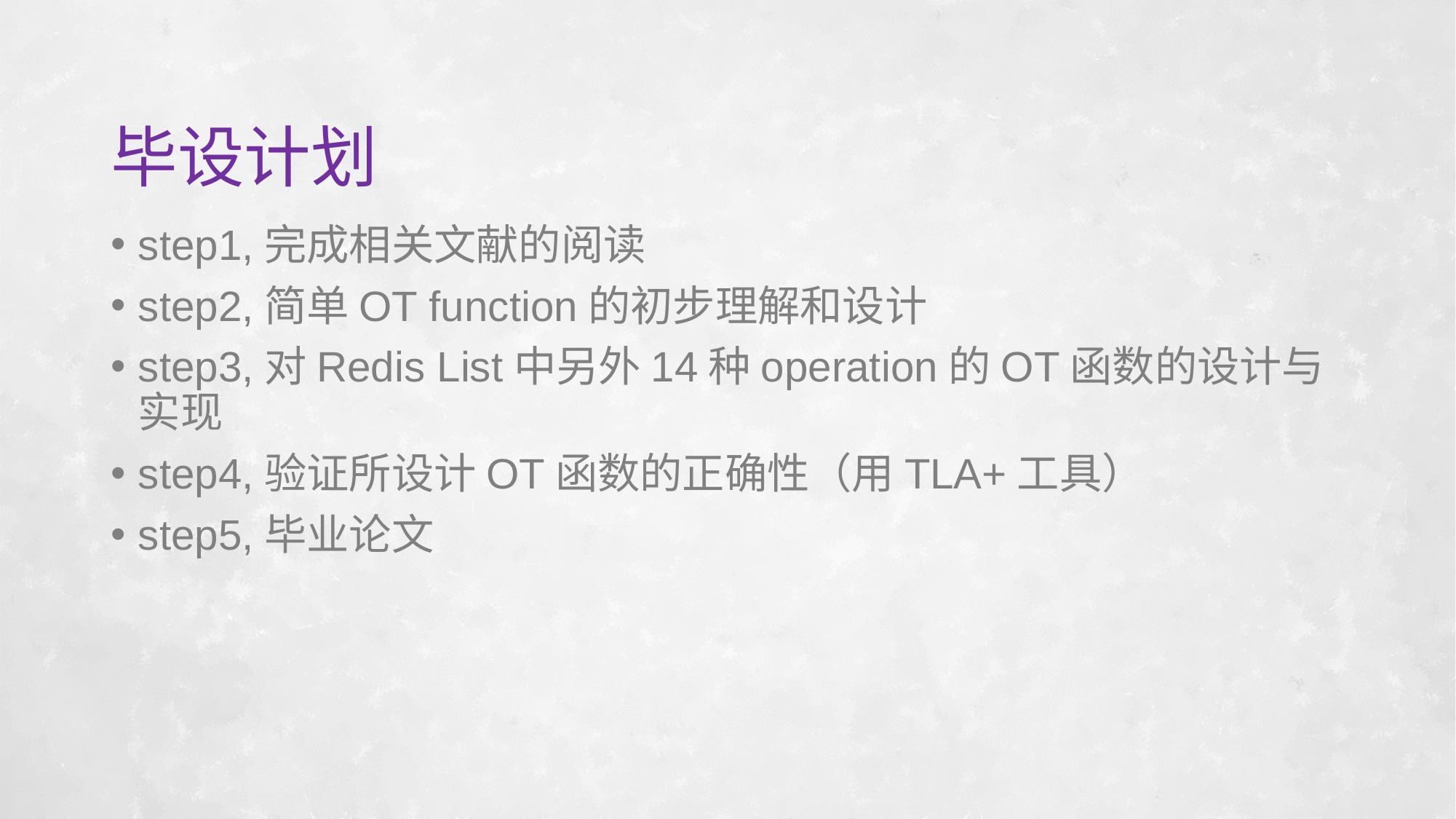

# 毕设计划
step1,完成相关文献的阅读
step2,简单OT function的初步理解和设计
step3,对Redis List中另外14种operation的OT函数的设计与实现
step4,验证所设计OT函数的正确性（用TLA+工具）
step5,毕业论文